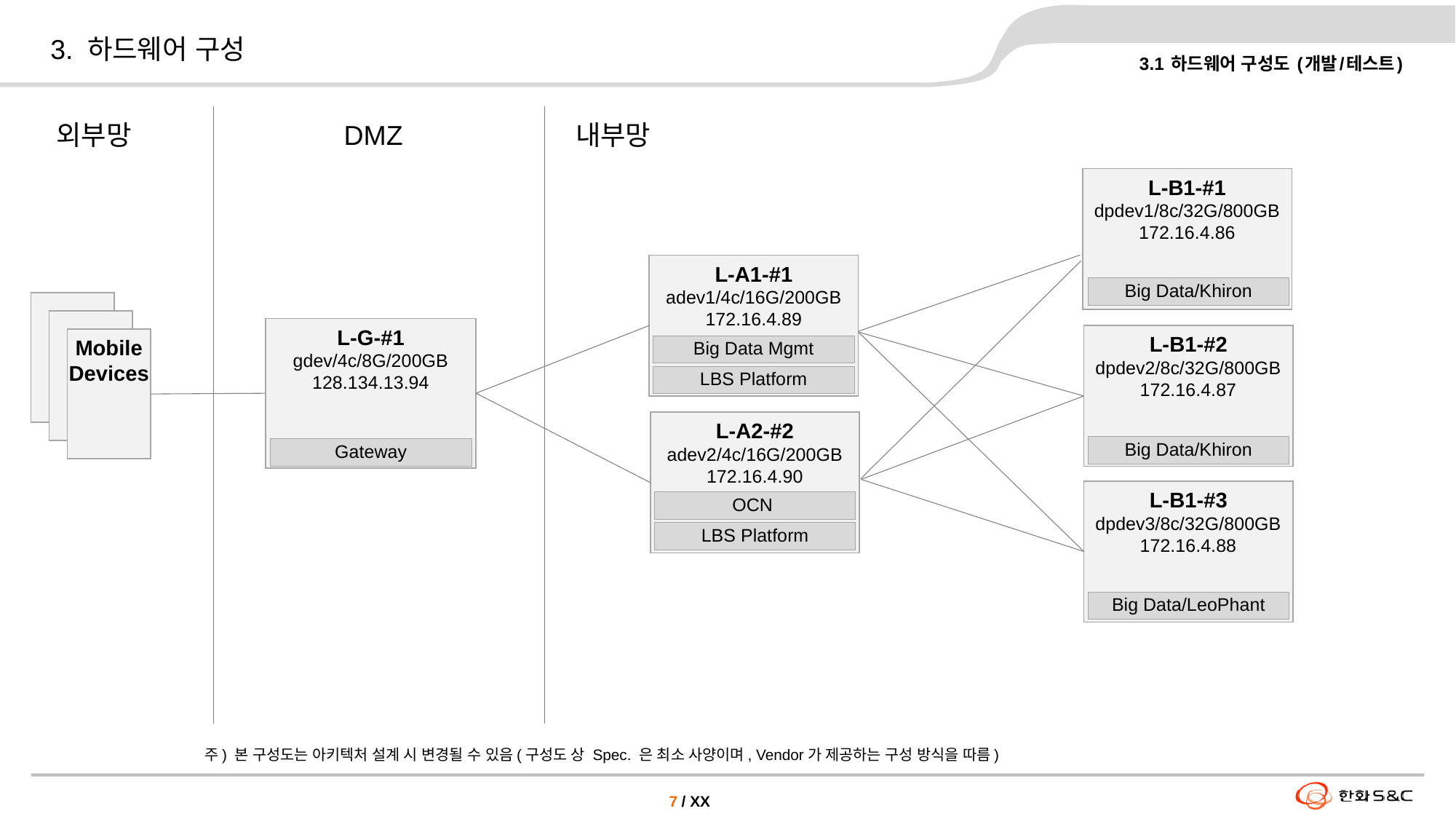

# 3. 하드웨어 구성
3.1 하드웨어 구성도 (개발/테스트)
외부망
DMZ
내부망
L-B1-#1
dpdev1/8c/32G/800GB
172.16.4.86

L-A1-#1
adev1/4c/16G/200GB
172.16.4.89

Big Data/Khiron

L-G-#1
gdev/4c/8G/200GB
128.134.13.94
Gateway
L-B1-#2
dpdev2/8c/32G/800GB
172.16.4.87

Mobile
Devices
Big Data Mgmt
LBS Platform
L-A2-#2
adev2/4c/16G/200GB
172.16.4.90
Big Data/Khiron
L-B1-#3
dpdev3/8c/32G/800GB
172.16.4.88

OCN
LBS Platform
Big Data/LeoPhant
주) 본 구성도는 아키텍처 설계 시 변경될 수 있음(구성도 상 Spec. 은 최소 사양이며, Vendor가 제공하는 구성 방식을 따름)